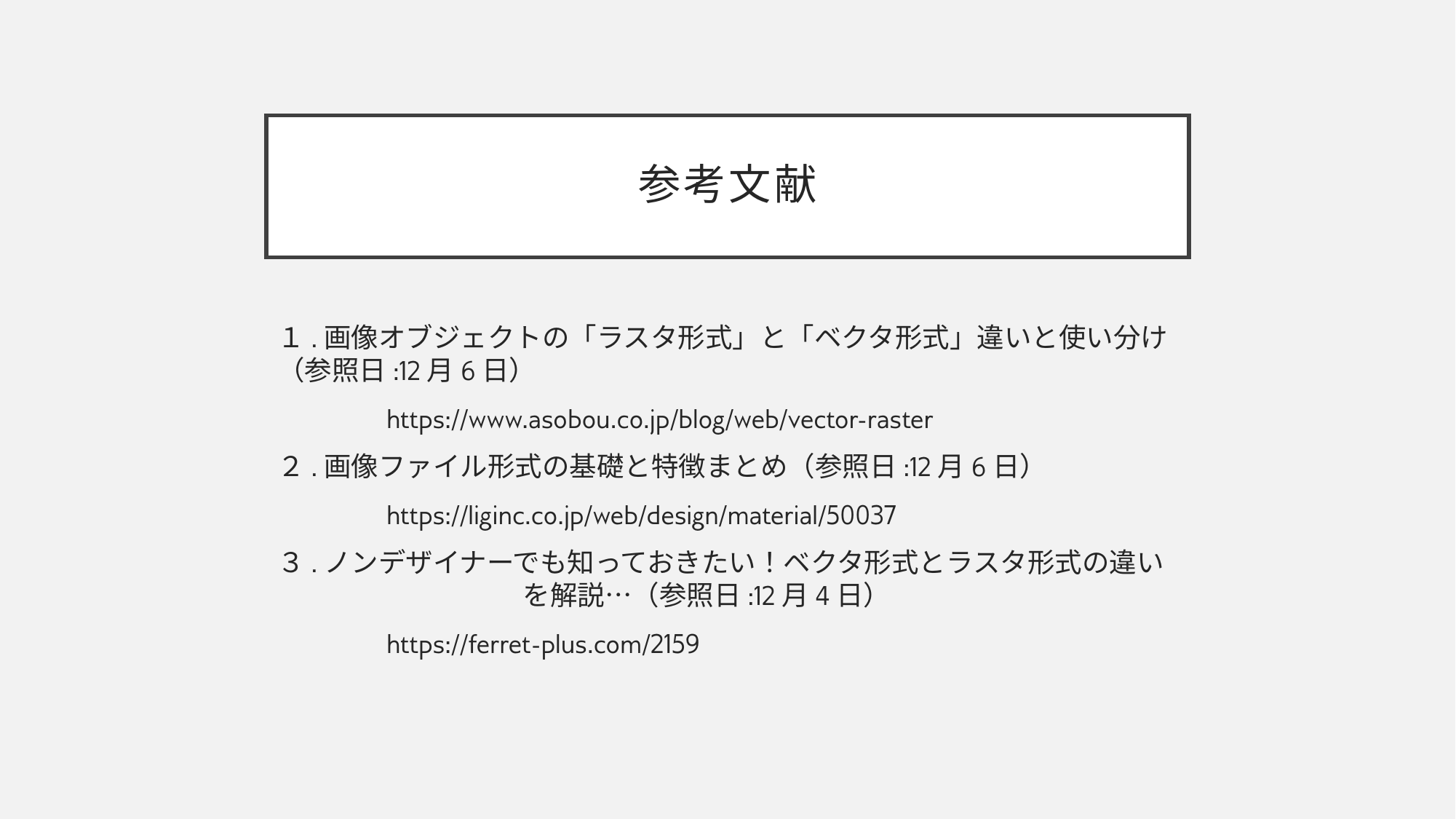

# 参考文献
１.画像オブジェクトの「ラスタ形式」と「ベクタ形式」違いと使い分け（参照日:12月6日）
	https://www.asobou.co.jp/blog/web/vector-raster
２.画像ファイル形式の基礎と特徴まとめ（参照日:12月6日）
	https://liginc.co.jp/web/design/material/50037
３.ノンデザイナーでも知っておきたい！ベクタ形式とラスタ形式の違い　　　　　　　　　を解説…（参照日:12月4日）
	https://ferret-plus.com/2159